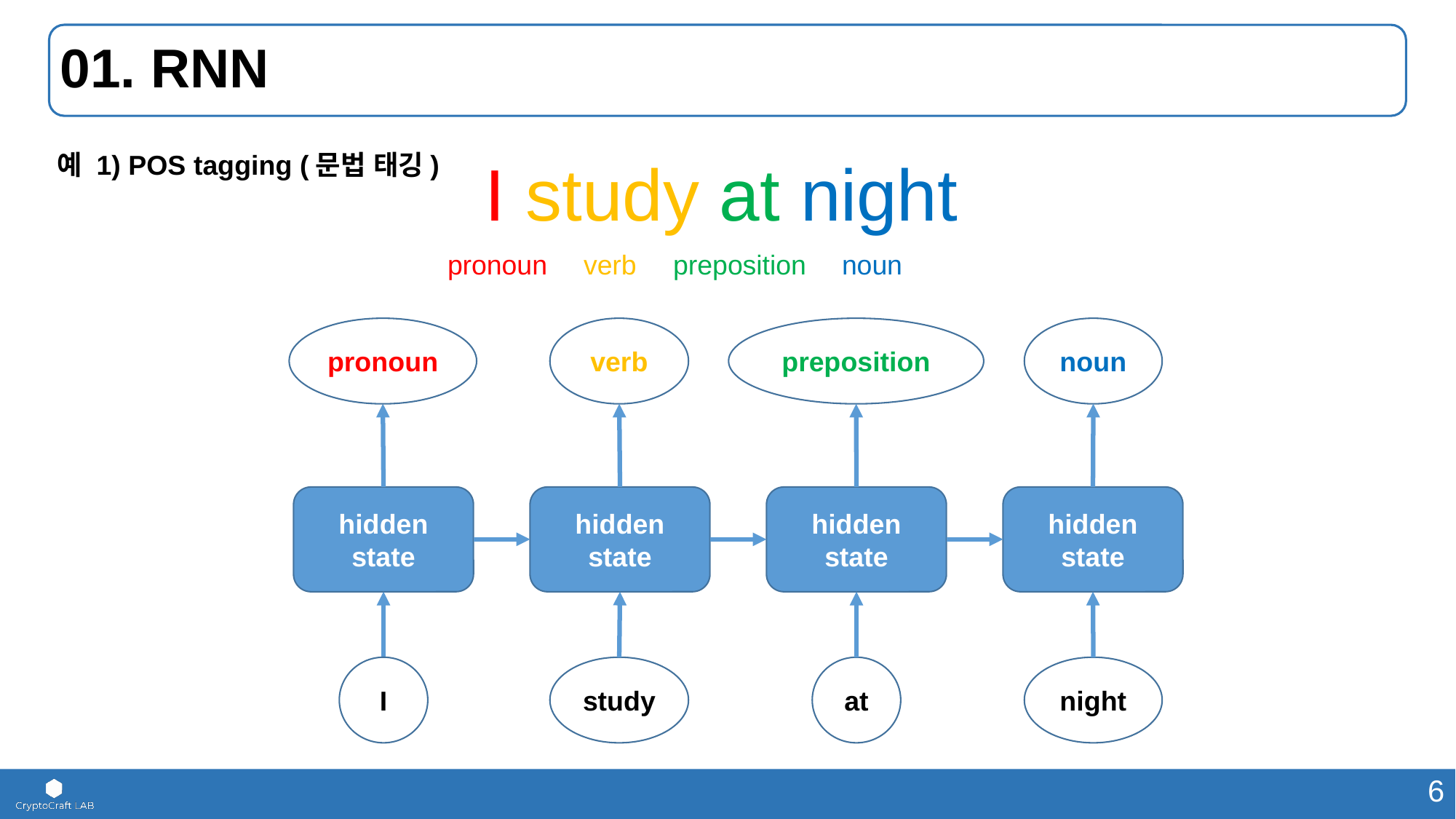

# 01. RNN
예 1) POS tagging (문법 태깅)
I study at night
pronoun
preposition
noun
verb
pronoun
verb
preposition
noun
hidden state
hidden state
hidden state
hidden state
I
study
at
night